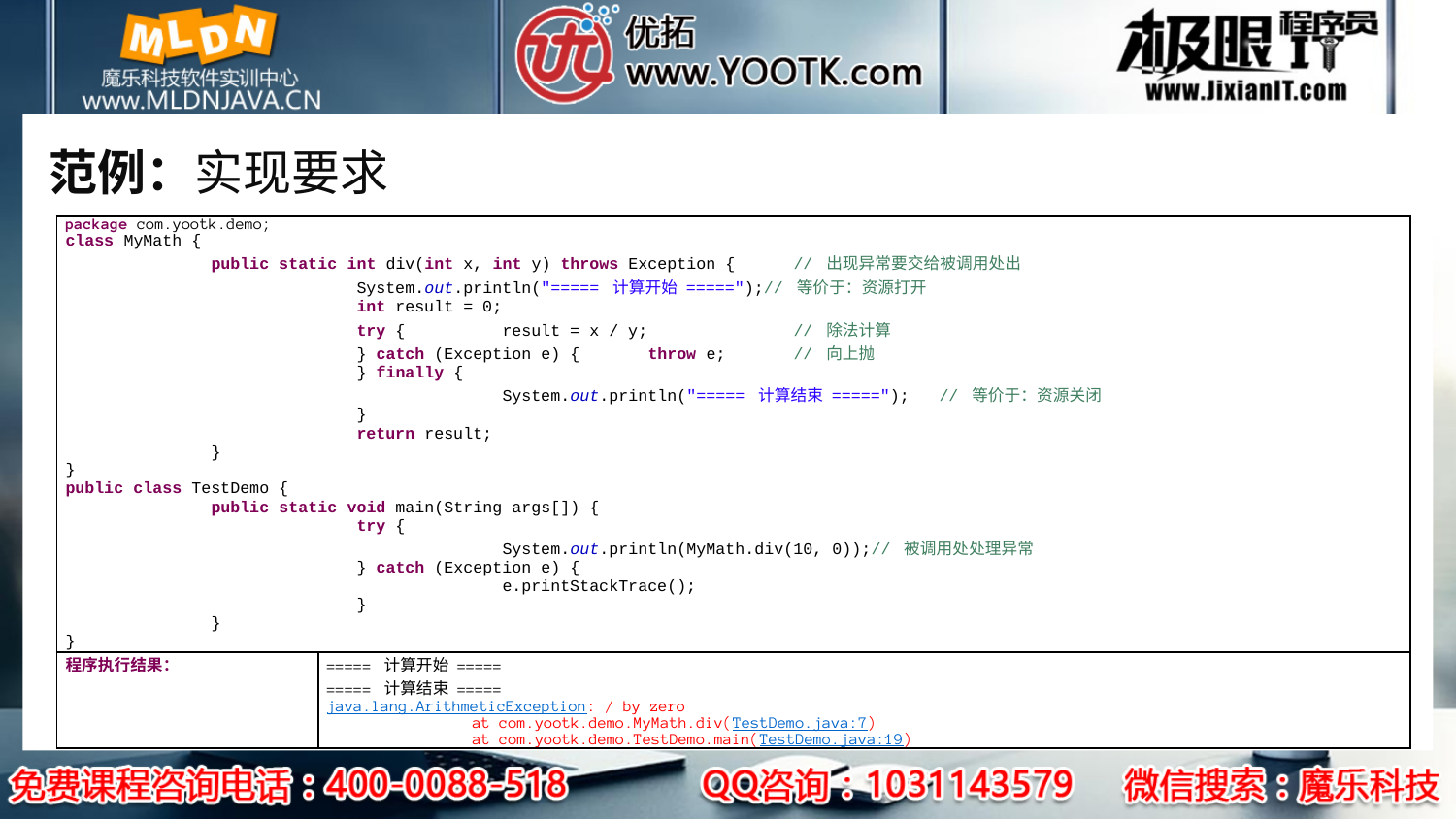

# 范例：实现要求
| package com.yootk.demo; class MyMath { public static int div(int x, int y) throws Exception { // 出现异常要交给被调用处出 System.out.println("===== 计算开始 =====");// 等价于：资源打开 int result = 0; try { result = x / y; // 除法计算 } catch (Exception e) { throw e; // 向上抛 } finally { System.out.println("===== 计算结束 ====="); // 等价于：资源关闭 } return result; } } public class TestDemo { public static void main(String args[]) { try { System.out.println(MyMath.div(10, 0));// 被调用处处理异常 } catch (Exception e) { e.printStackTrace(); } } } |  |
| --- | --- |
| 程序执行结果： | ===== 计算开始 ===== ===== 计算结束 ===== java.lang.ArithmeticException: / by zero at com.yootk.demo.MyMath.div(TestDemo.java:7) at com.yootk.demo.TestDemo.main(TestDemo.java:19) |